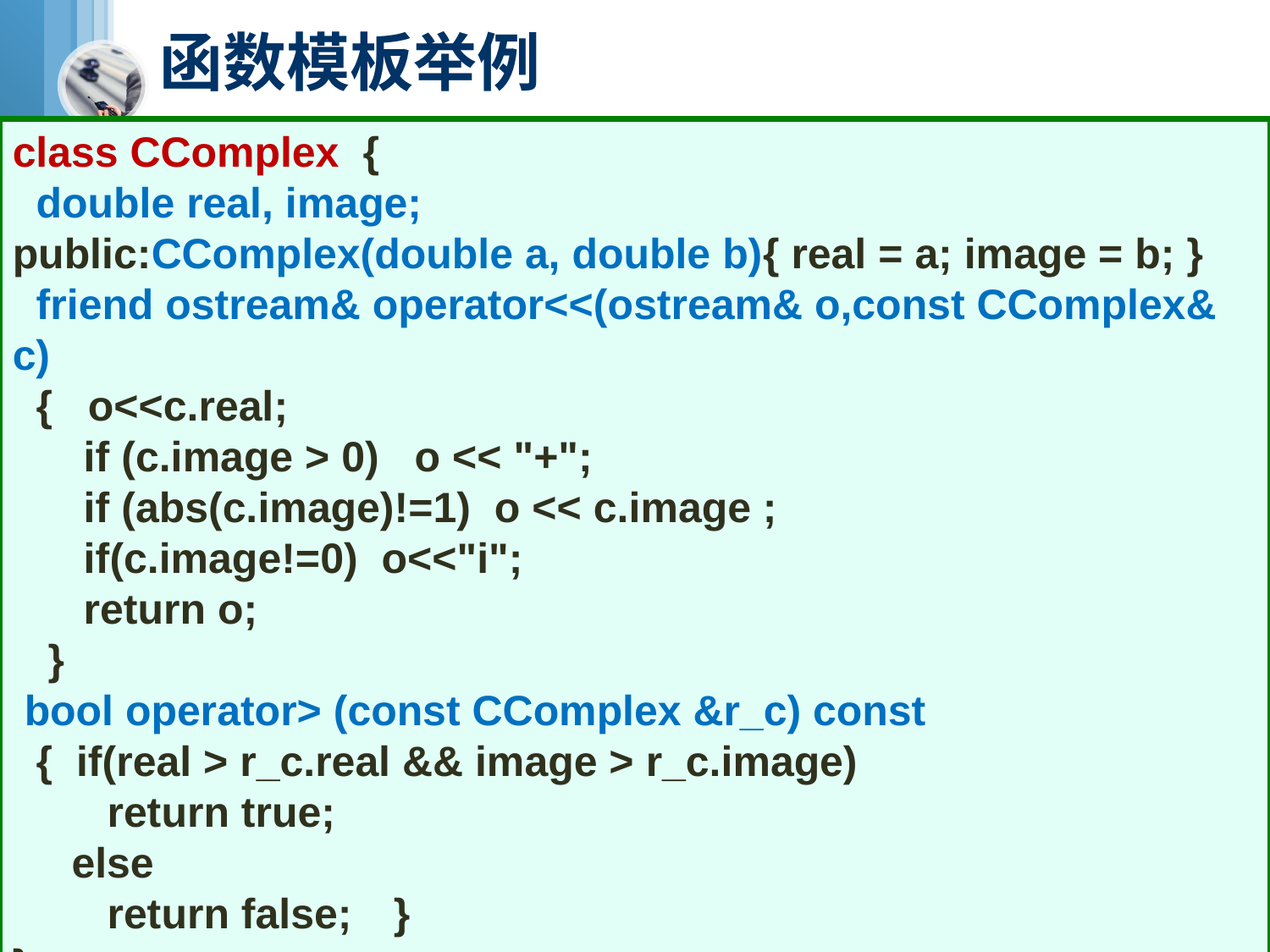

# 函数模板举例
class CComplex  {
  double real, image;
public:CComplex(double a, double b){ real = a; image = b; }
  friend ostream& operator<<(ostream& o,const CComplex& c)
  {   o<<c.real;
      if (c.image > 0)   o << "+";
      if (abs(c.image)!=1)  o << c.image ;
      if(c.image!=0)  o<<"i";
      return o;
   }
 bool operator> (const CComplex &r_c) const
  {  if(real > r_c.real && image > r_c.image)
        return true;
     else
        return false;	}
};